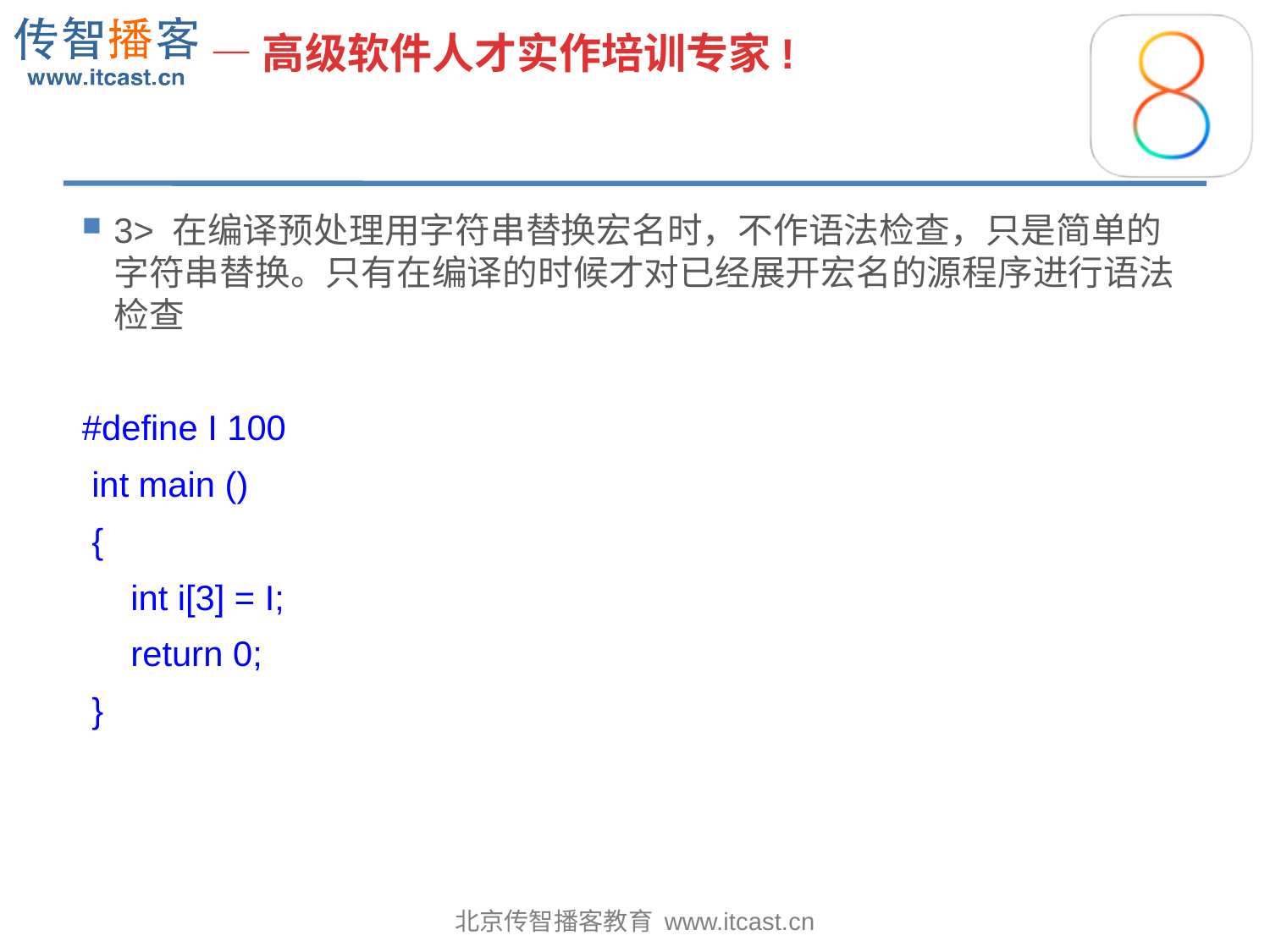

#
3> 在编译预处理用字符串替换宏名时，不作语法检查，只是简单的字符串替换。只有在编译的时候才对已经展开宏名的源程序进行语法检查

#define I 100
 int main ()
 {
     int i[3] = I;
     return 0;
 }